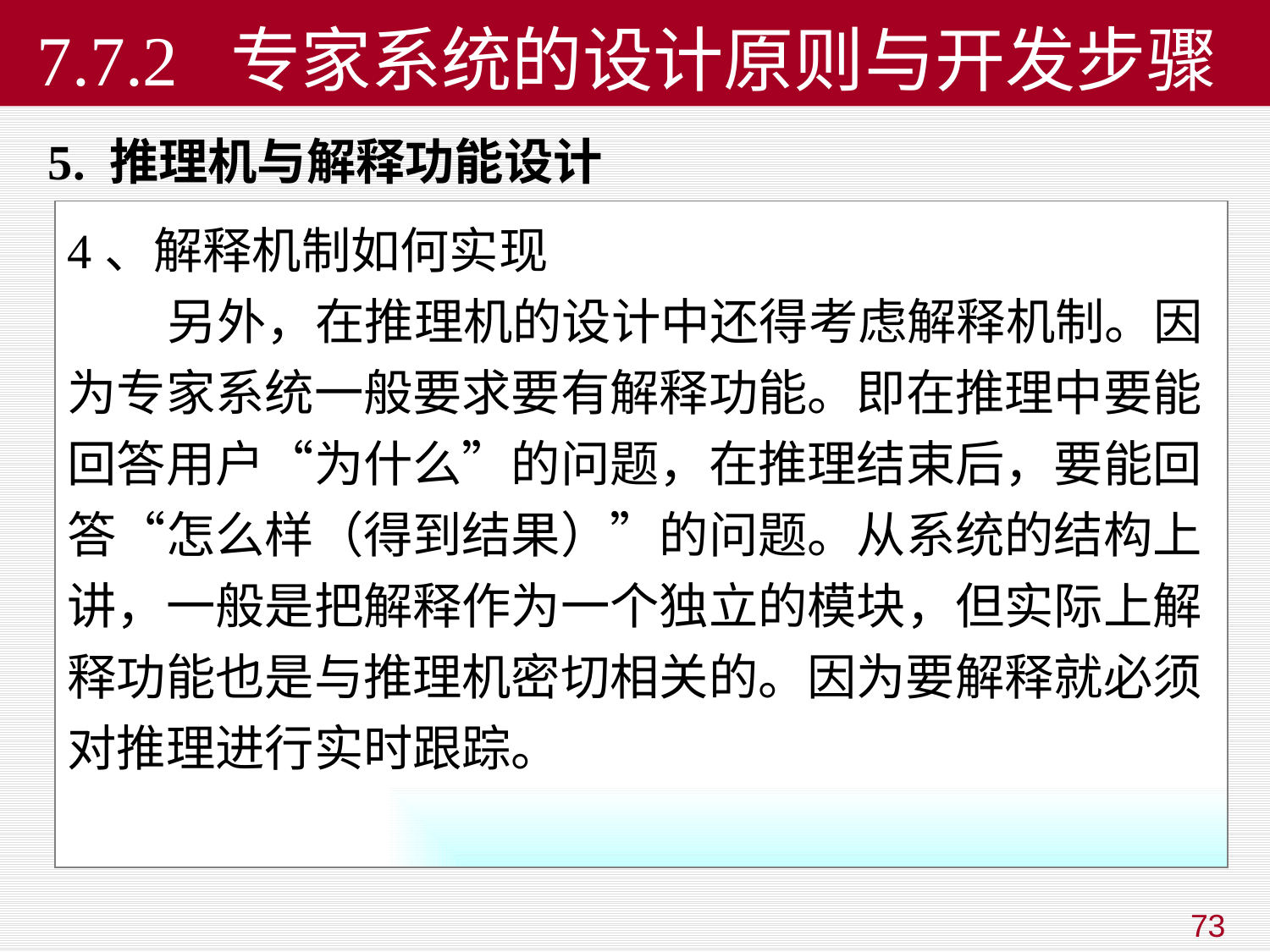

# 7.7.2  专家系统的设计原则与开发步骤
5. 推理机与解释功能设计
4、解释机制如何实现
        另外，在推理机的设计中还得考虑解释机制。因为专家系统一般要求要有解释功能。即在推理中要能回答用户“为什么”的问题，在推理结束后，要能回答“怎么样（得到结果）”的问题。从系统的结构上讲，一般是把解释作为一个独立的模块，但实际上解释功能也是与推理机密切相关的。因为要解释就必须对推理进行实时跟踪。
73